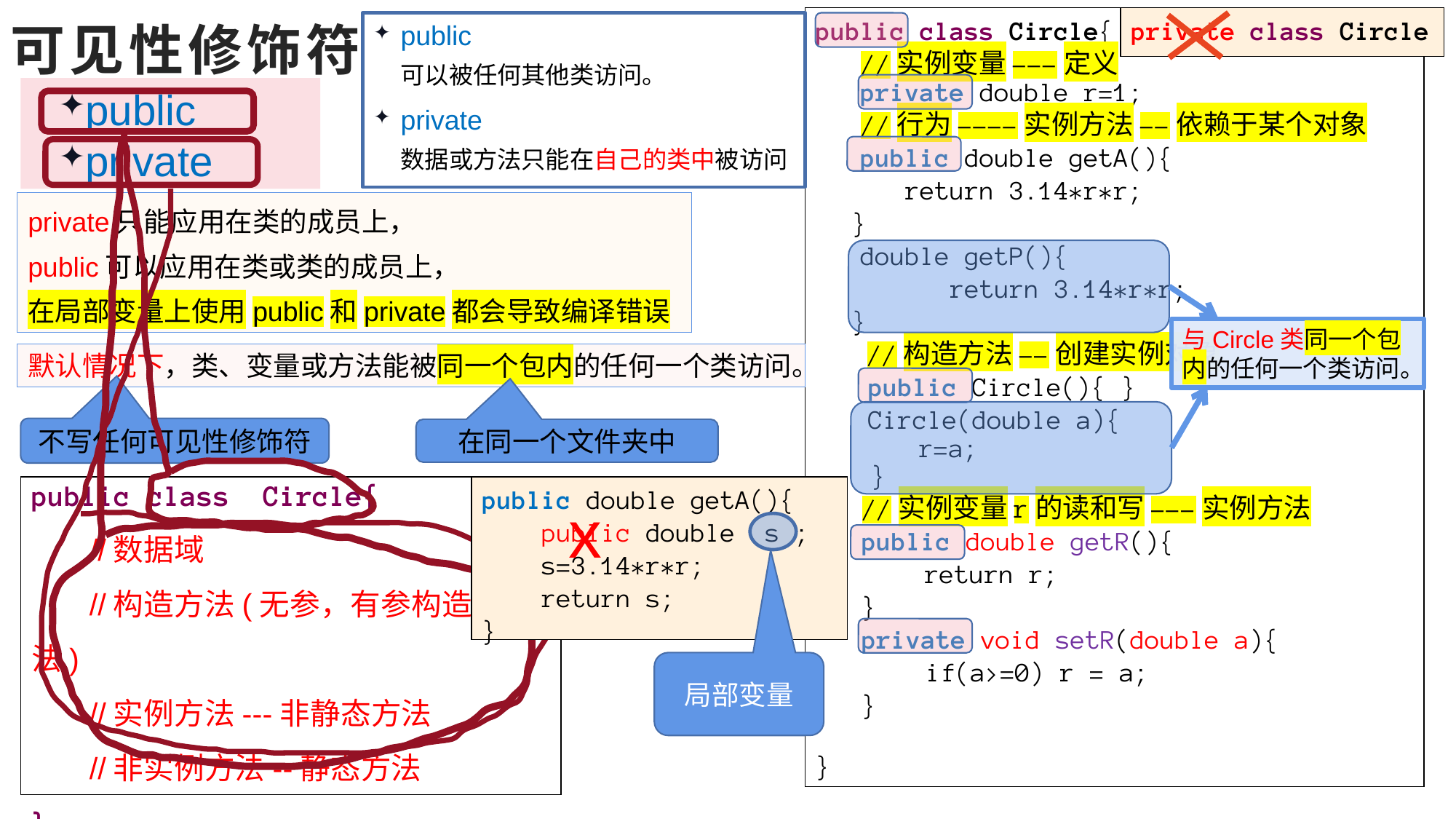

# 可见性修饰符
public class Circle{
   //实例变量---定义
   private double r=1;
   //行为----实例方法--依赖于某个对象
   public double getA(){
      return 3.14*r*r;
}
double getP(){
      return 3.14*r*r;
}
 //构造方法--创建实例对象
public Circle(){ }
Circle(double a){
r=a;
}
//实例变量r的读和写---实例方法
public double getR(){
return r;
}
private void setR(double a){
if(a>=0) r = a;
}

}
private class Circle
public
	可以被任何其他类访问。
private
	数据或方法只能在自己的类中被访问

public
private

private只能应用在类的成员上，
public可以应用在类或类的成员上，
在局部变量上使用public和private都会导致编译错误

与Circle类同一个包内的任何一个类访问。

默认情况下，类、变量或方法能被同一个包内的任何一个类访问。

不写任何可见性修饰符
在同一个文件夹中
public class  Circle{
//数据域
//构造方法(无参，有参构造方法)
//实例方法---非静态方法
//非实例方法--静态方法
}
public double getA(){
    public double  s ;
    s=3.14*r*r;
    return s;
}
x

局部变量